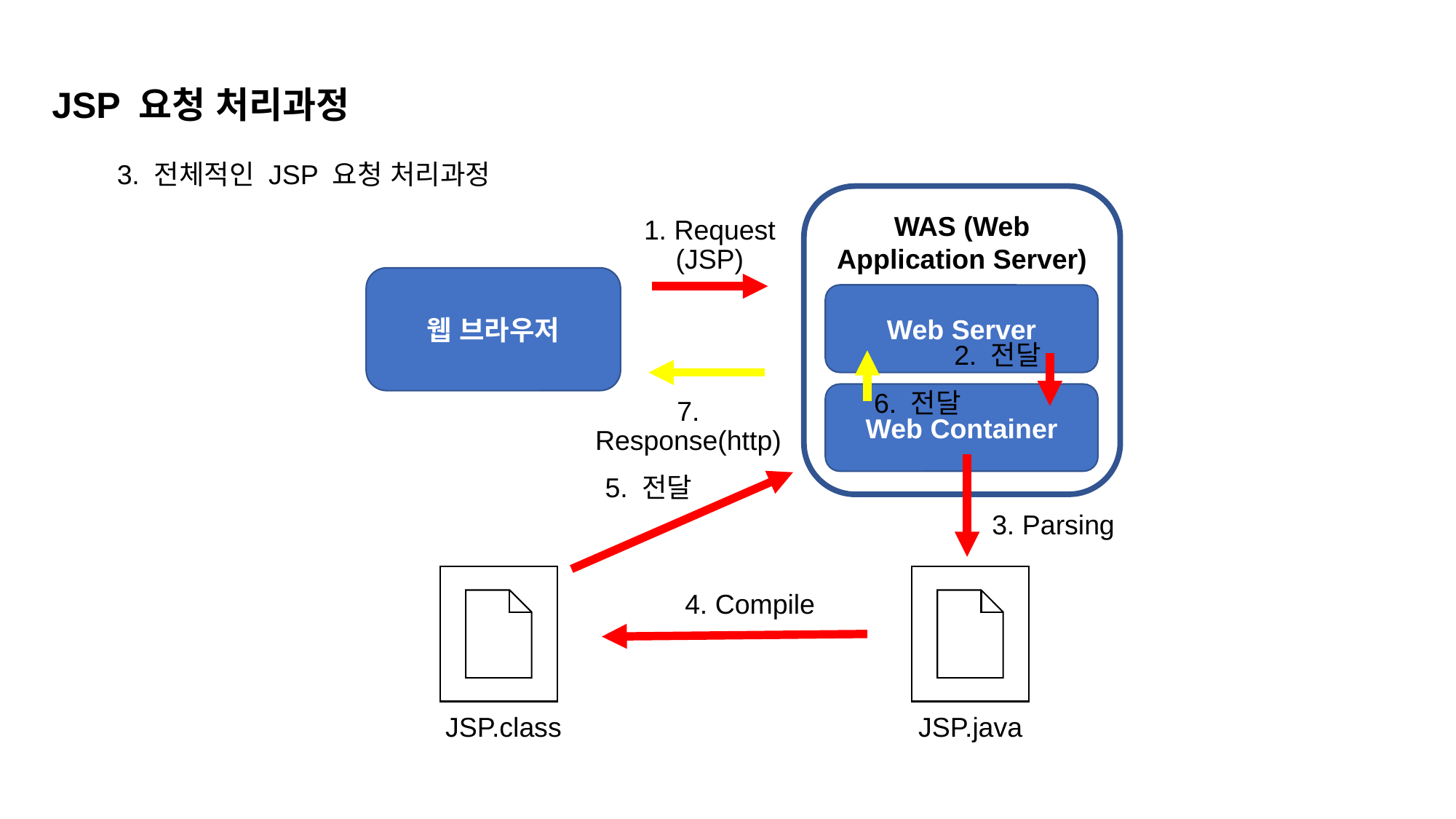

JSP 요청 처리과정
3. 전체적인 JSP 요청 처리과정
WAS (Web Application Server)

1. Request (JSP)
웹 브라우저
Web Server
2. 전달
6. 전달
Web Container
7. Response(http)
5. 전달
3. Parsing

4. Compile
JSP.class
JSP.java